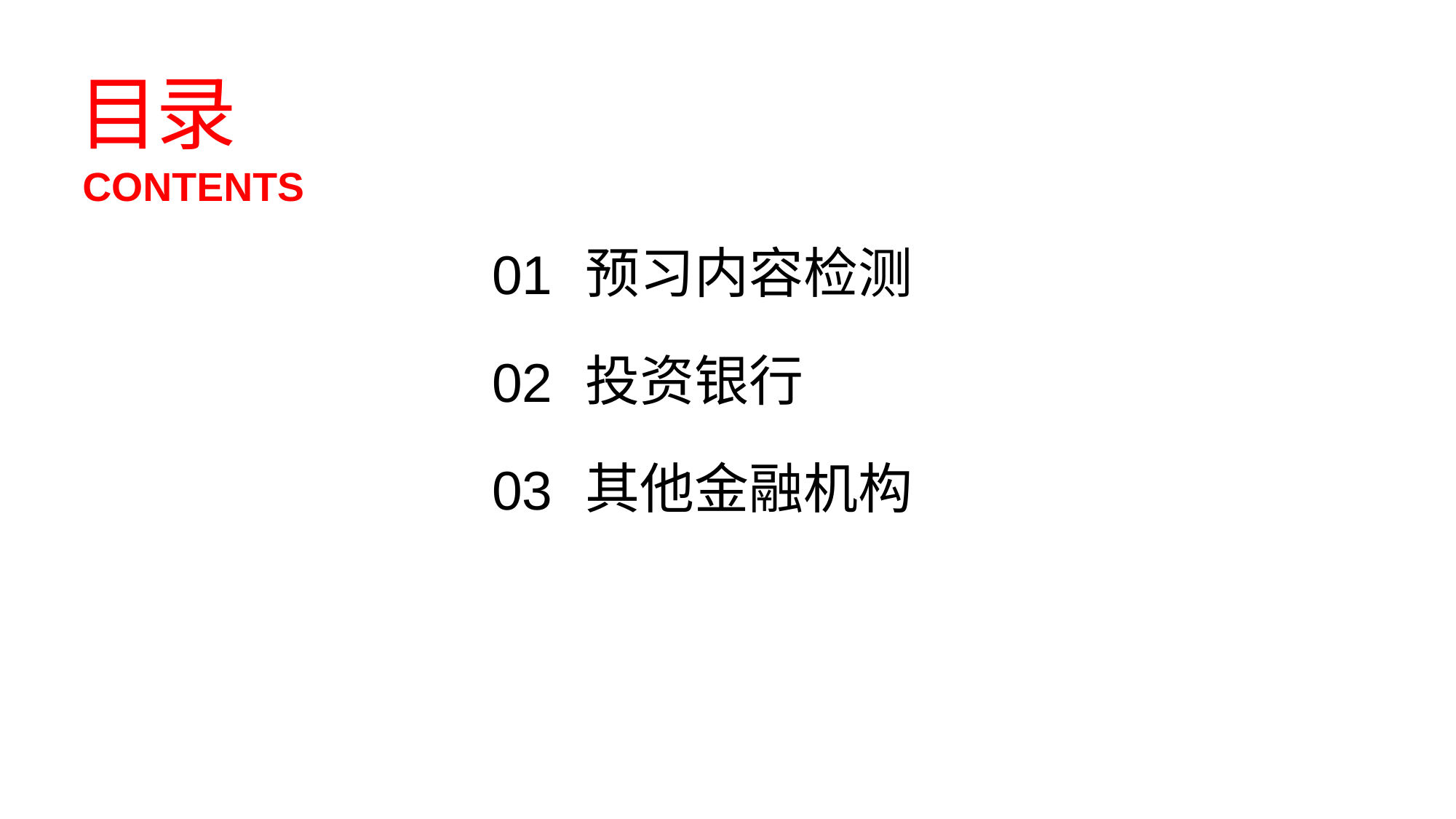

目录
CONTENTS
预习内容检测
01
投资银行
02
其他金融机构
03